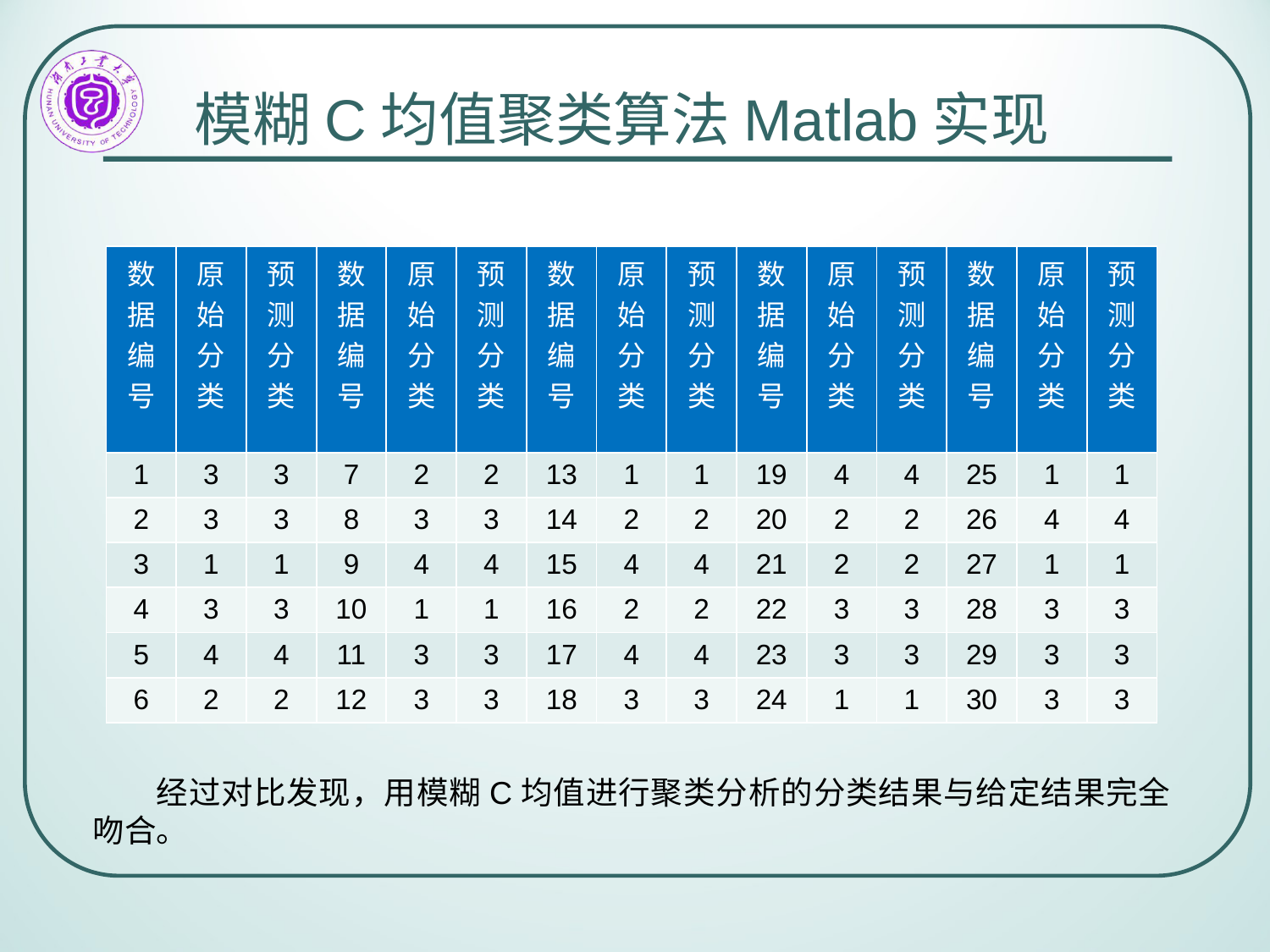

模糊C均值聚类算法Matlab实现
| 数据编号 | 原始分类 | 预测分类 | 数据编号 | 原始分类 | 预测分类 | 数据编号 | 原始分类 | 预测分类 | 数据编号 | 原始分类 | 预测分类 | 数据编号 | 原始分类 | 预测分类 |
| --- | --- | --- | --- | --- | --- | --- | --- | --- | --- | --- | --- | --- | --- | --- |
| 1 | 3 | 3 | 7 | 2 | 2 | 13 | 1 | 1 | 19 | 4 | 4 | 25 | 1 | 1 |
| 2 | 3 | 3 | 8 | 3 | 3 | 14 | 2 | 2 | 20 | 2 | 2 | 26 | 4 | 4 |
| 3 | 1 | 1 | 9 | 4 | 4 | 15 | 4 | 4 | 21 | 2 | 2 | 27 | 1 | 1 |
| 4 | 3 | 3 | 10 | 1 | 1 | 16 | 2 | 2 | 22 | 3 | 3 | 28 | 3 | 3 |
| 5 | 4 | 4 | 11 | 3 | 3 | 17 | 4 | 4 | 23 | 3 | 3 | 29 | 3 | 3 |
| 6 | 2 | 2 | 12 | 3 | 3 | 18 | 3 | 3 | 24 | 1 | 1 | 30 | 3 | 3 |
经过对比发现，用模糊C均值进行聚类分析的分类结果与给定结果完全吻合。